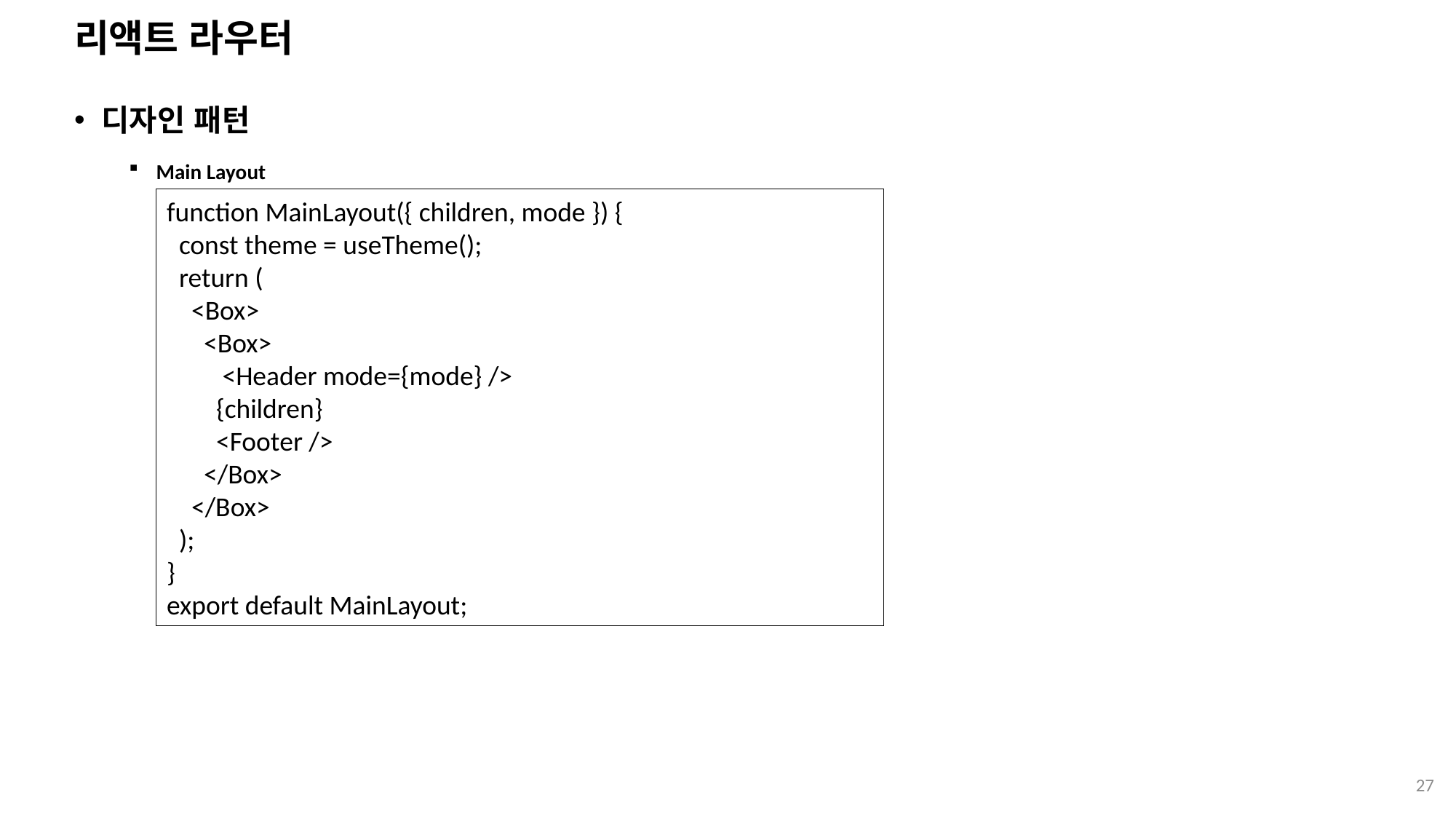

# 리액트 라우터
디자인 패턴
Main Layout
function MainLayout({ children, mode }) {
  const theme = useTheme();
  return (
    <Box>
      <Box>
         <Header mode={mode} />
        {children}
        <Footer />
      </Box>
    </Box>
  );
}
export default MainLayout;
27